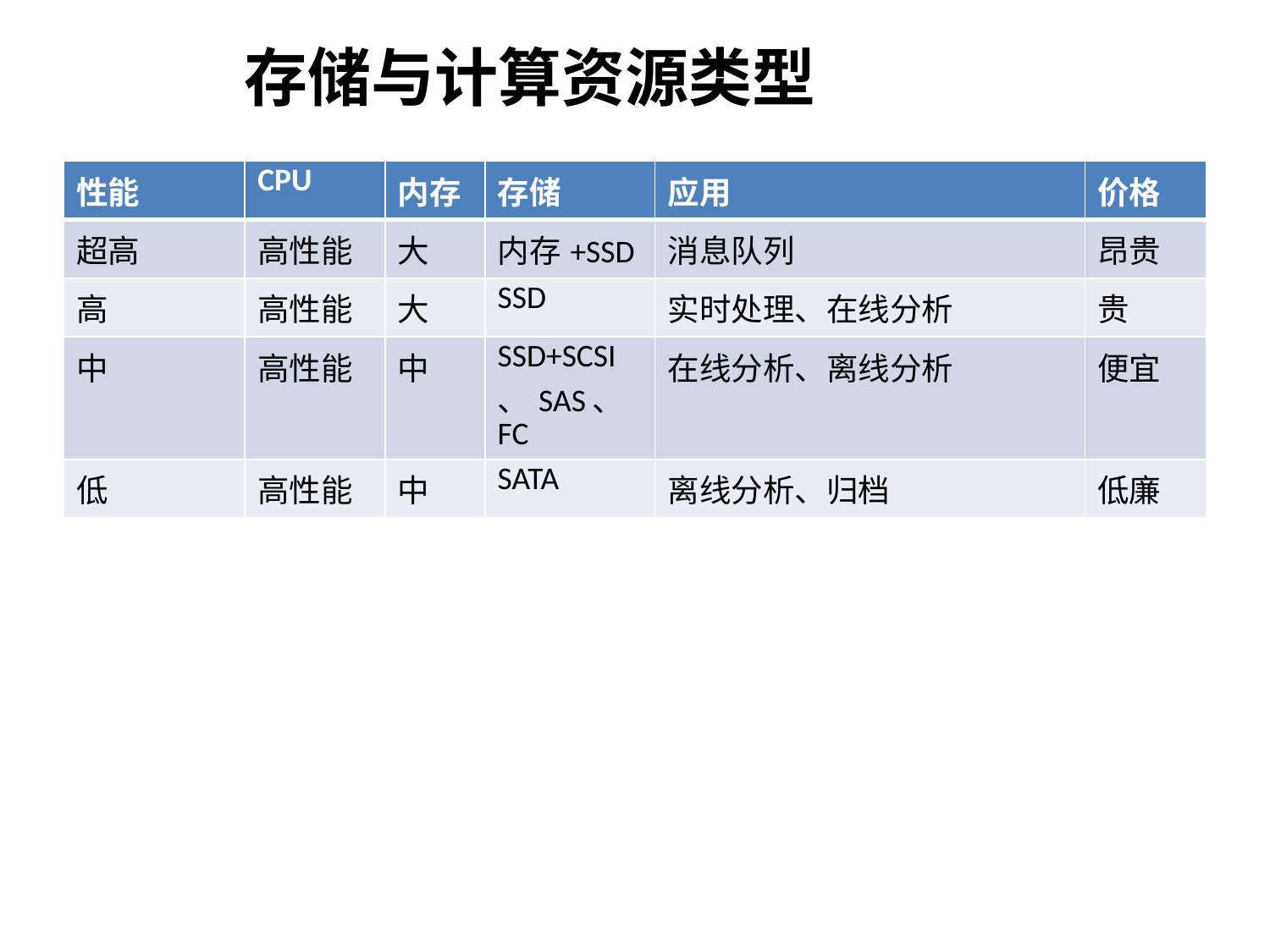

# 存储与计算资源类型
| 性能 | CPU | 内存 | 存储 | 应用 | 价格 |
| --- | --- | --- | --- | --- | --- |
| 超高 | 高性能 | 大 | 内存+SSD | 消息队列 | 昂贵 |
| 高 | 高性能 | 大 | SSD | 实时处理、在线分析 | 贵 |
| 中 | 高性能 | 中 | SSD+SCSI、SAS、FC | 在线分析、离线分析 | 便宜 |
| 低 | 高性能 | 中 | SATA | 离线分析、归档 | 低廉 |